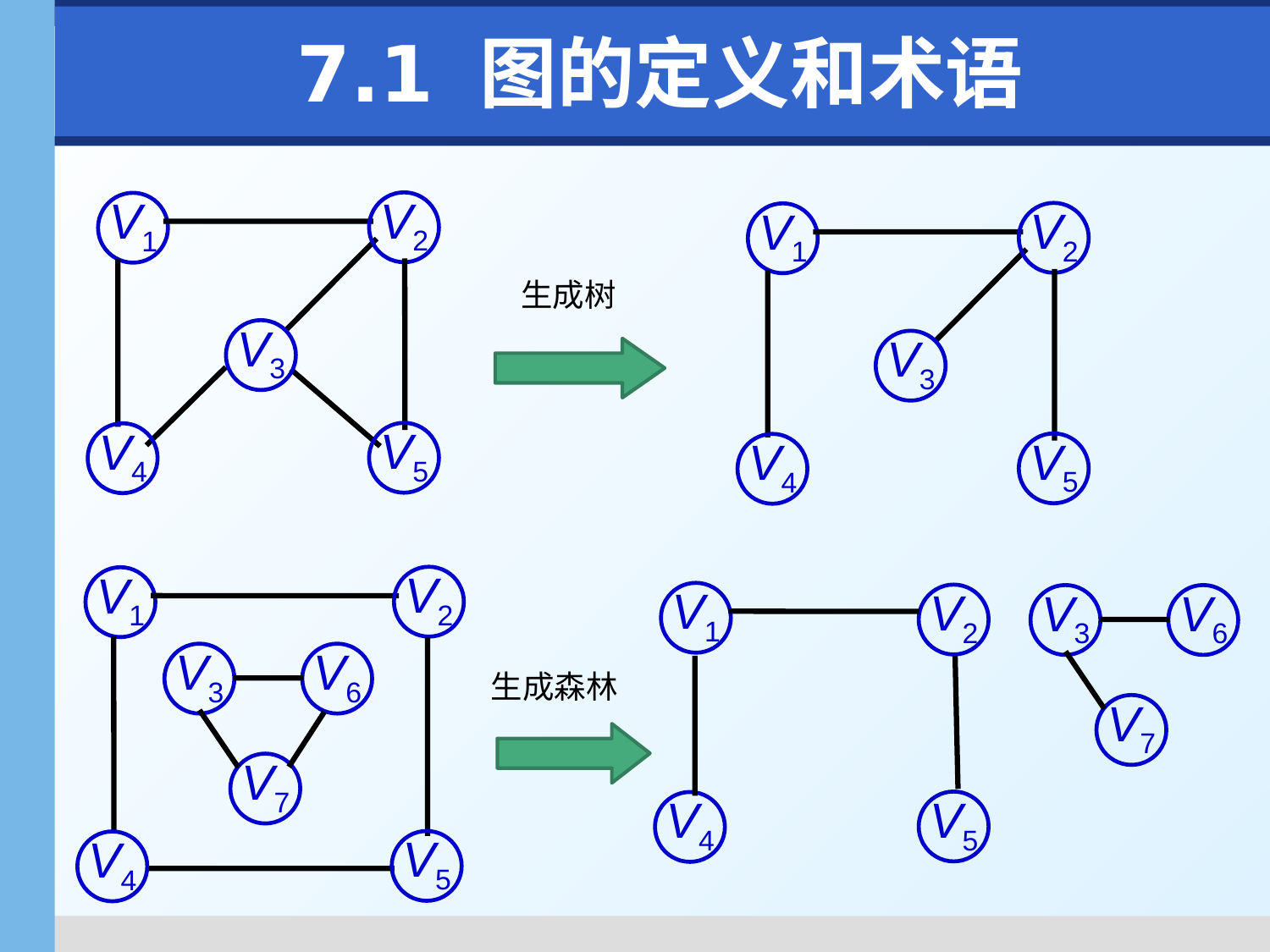

# 7.1 图的定义和术语
V2
V1

V3

V5
V4

V2
V1

V3

V5
V4

生成树

V2
V1

V3
V6

V7

V5
V4

V1
V2

V5
V4
V3
V6

V7

生成森林